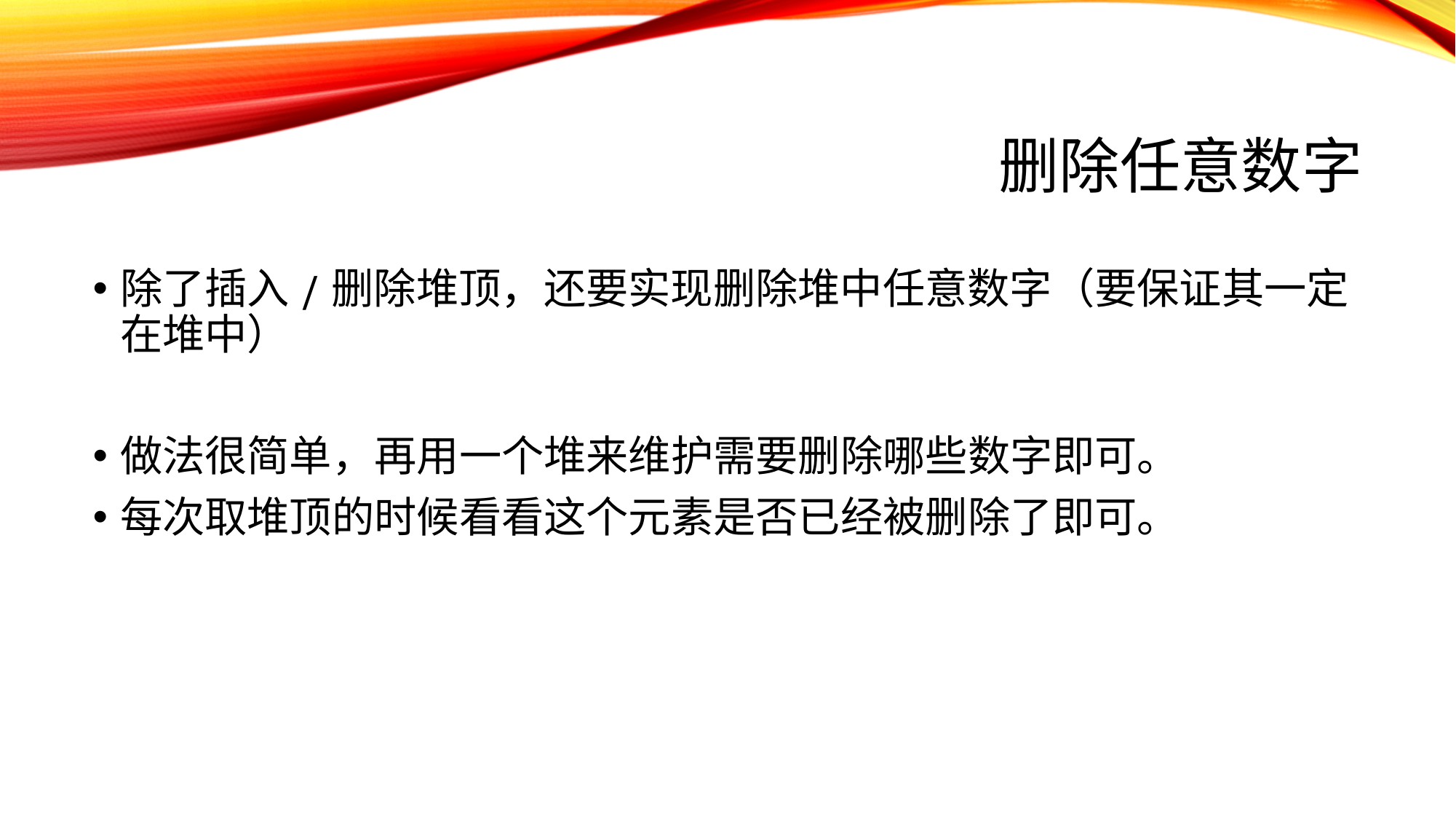

# 删除任意数字
除了插入/删除堆顶，还要实现删除堆中任意数字（要保证其一定在堆中）

做法很简单，再用一个堆来维护需要删除哪些数字即可。
每次取堆顶的时候看看这个元素是否已经被删除了即可。